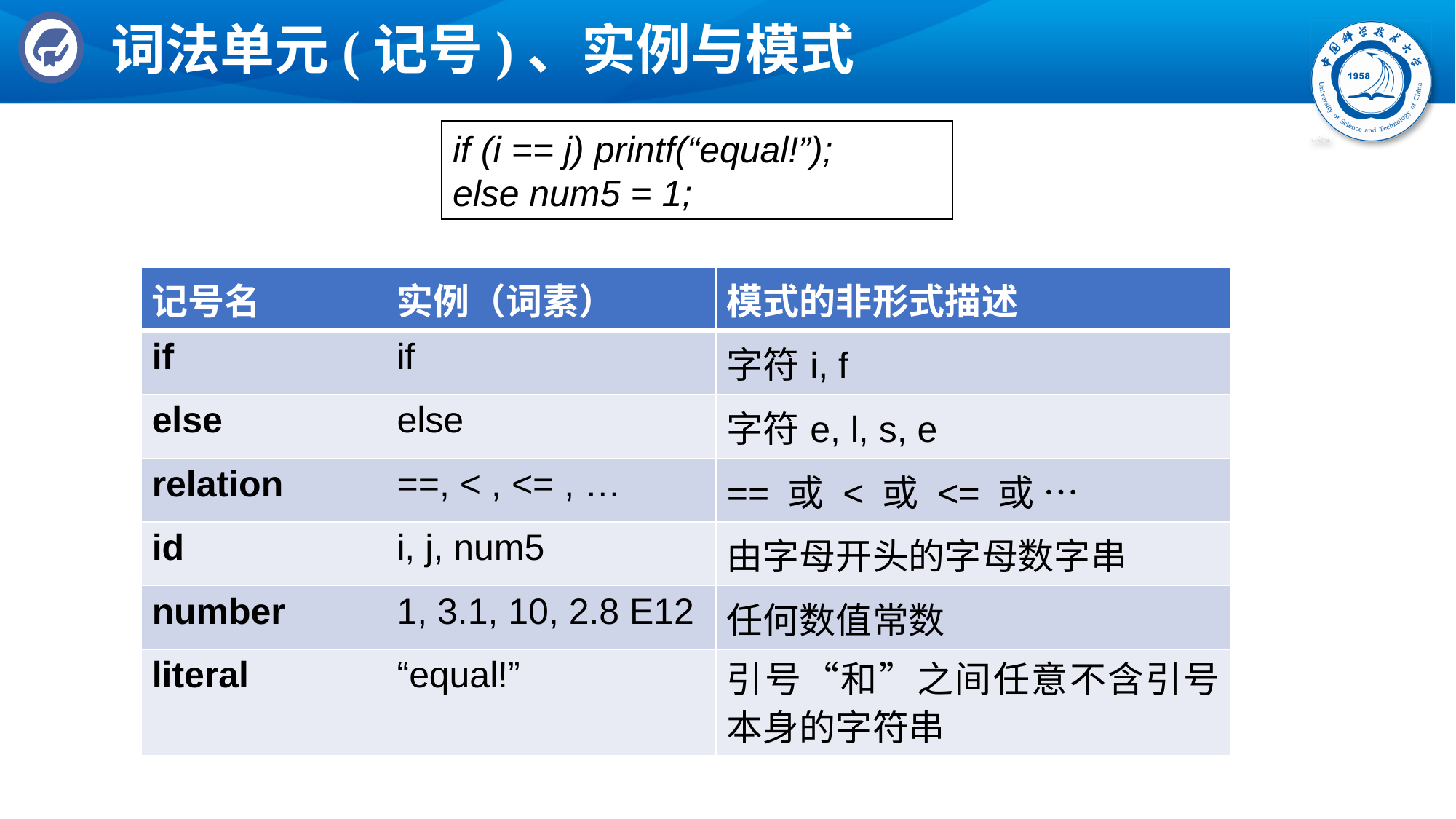

# 词法单元(记号)、实例与模式
if (i == j) printf(“equal!”);
else num5 = 1;
| 记号名 | 实例（词素） | 模式的非形式描述 |
| --- | --- | --- |
| if | if | 字符i, f |
| else | else | 字符e, l, s, e |
| relation | ==, < , <= , … | == 或 < 或 <= 或 … |
| id | i, j, num5 | 由字母开头的字母数字串 |
| number | 1, 3.1, 10, 2.8 E12 | 任何数值常数 |
| literal | “equal!” | 引号“和”之间任意不含引号本身的字符串 |